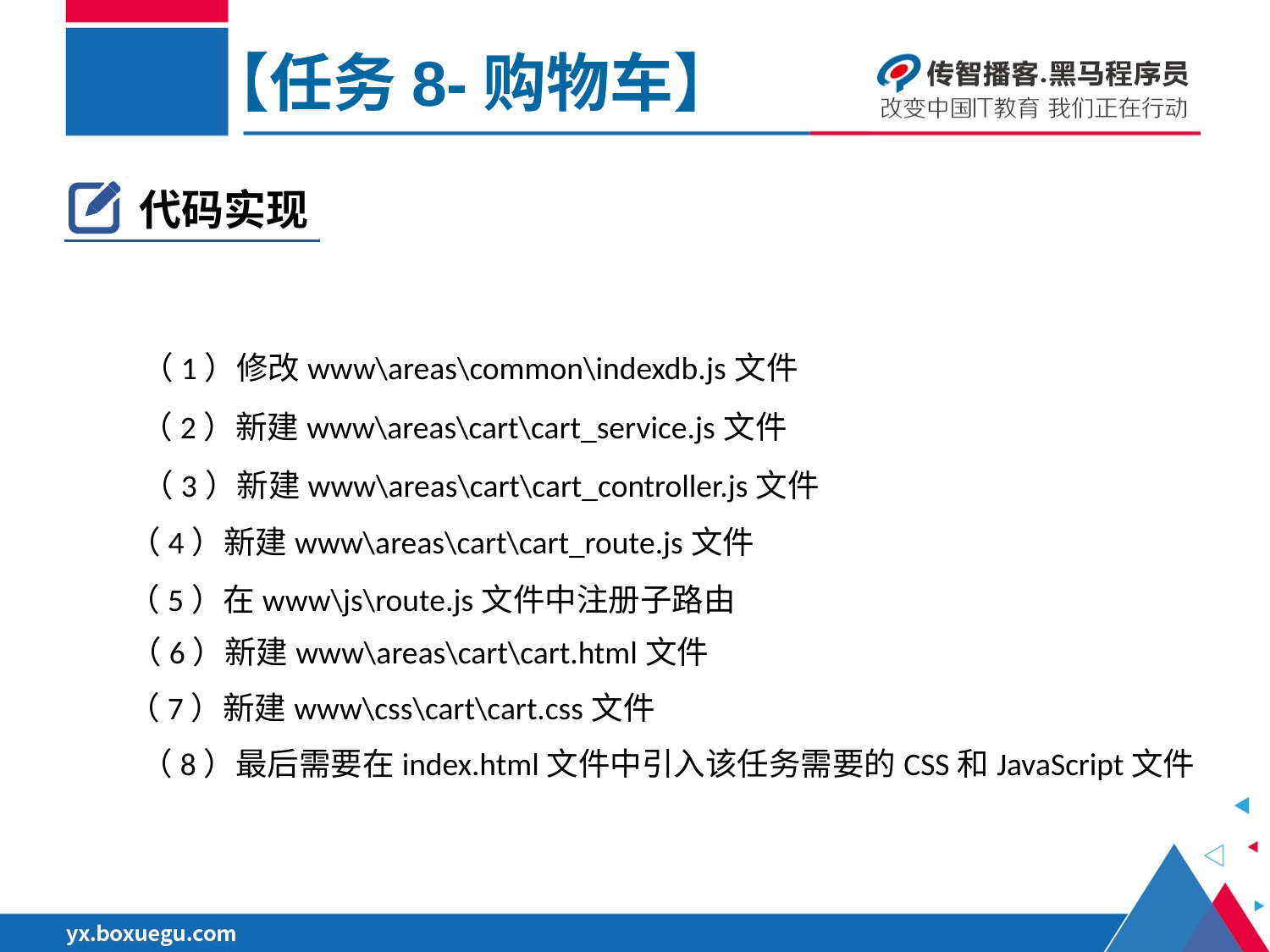

【任务8-购物车】
代码实现

（1）修改www\areas\common\indexdb.js文件
（2）新建www\areas\cart\cart_service.js文件
（3）新建www\areas\cart\cart_controller.js文件
（4）新建www\areas\cart\cart_route.js文件
（5）在www\js\route.js文件中注册子路由
（6）新建www\areas\cart\cart.html文件
（7）新建www\css\cart\cart.css文件
（8）最后需要在index.html文件中引入该任务需要的CSS和JavaScript文件